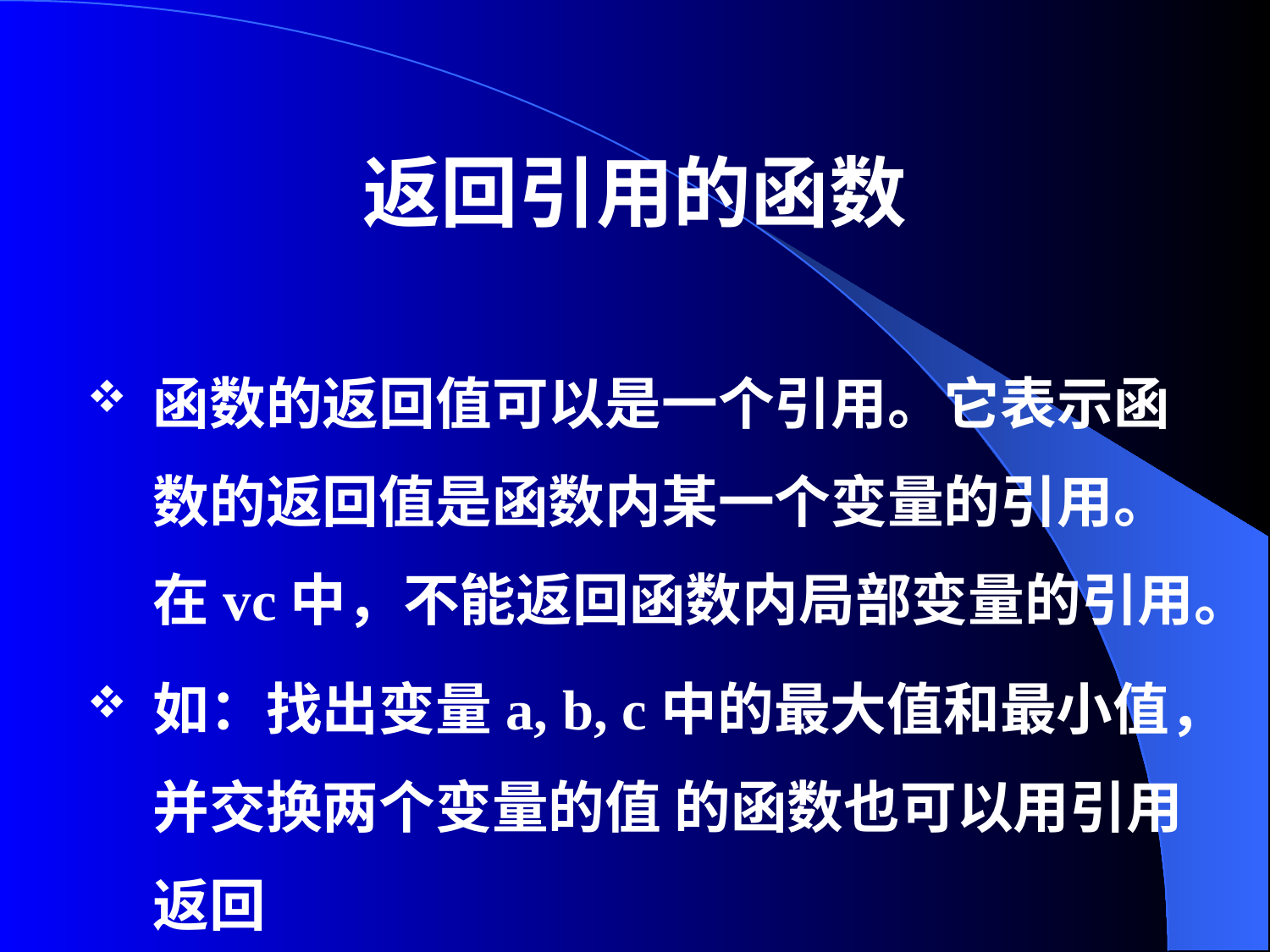

# 返回引用的函数
函数的返回值可以是一个引用。它表示函数的返回值是函数内某一个变量的引用。在vc中，不能返回函数内局部变量的引用。
如：找出变量a, b, c中的最大值和最小值，并交换两个变量的值 的函数也可以用引用返回